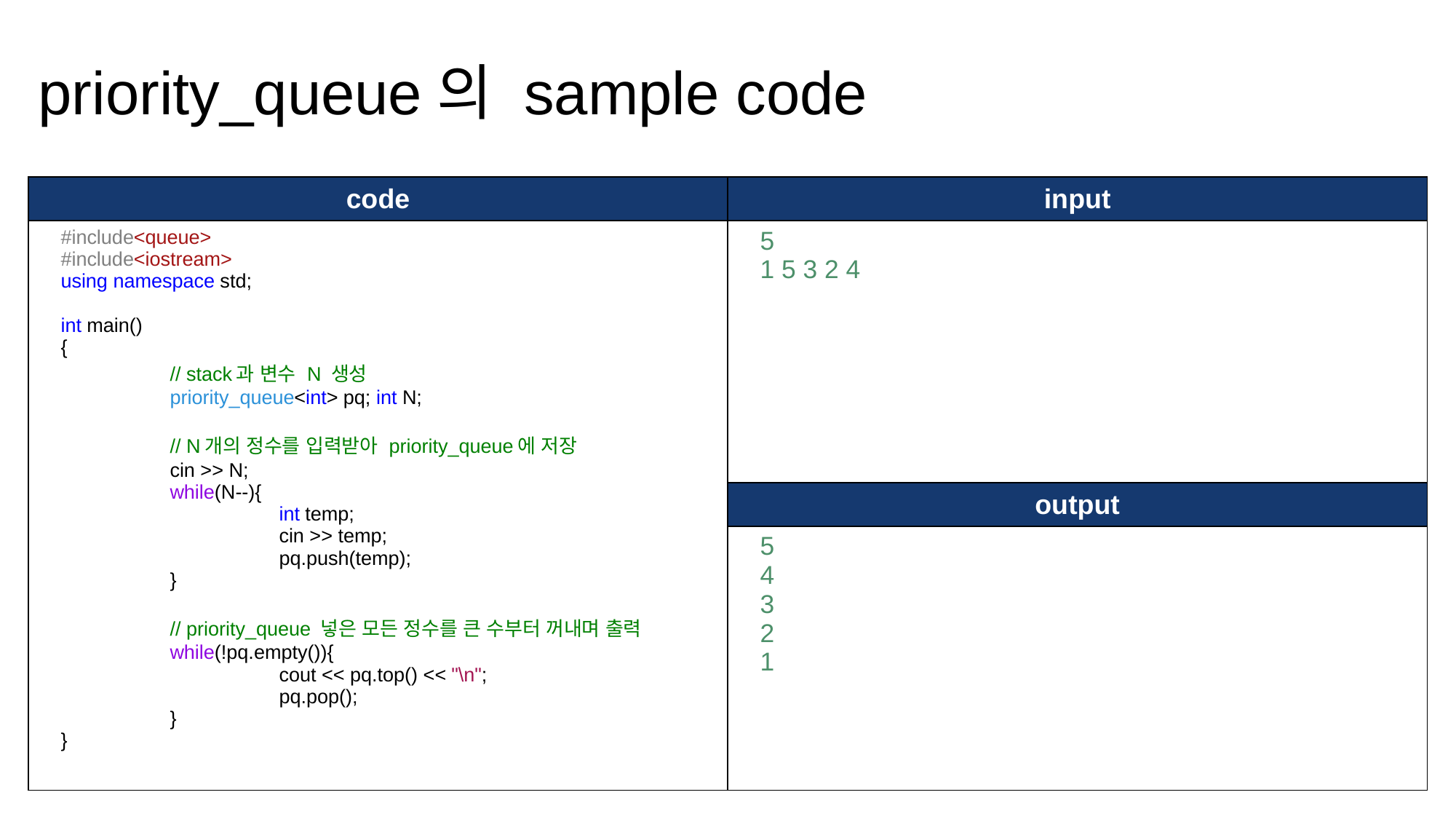

priority_queue의 sample code
| code | input |
| --- | --- |
| #include<queue> #include<iostream> using namespace std; int main() { // stack과 변수 N 생성 priority\_queue<int> pq; int N; // N개의 정수를 입력받아 priority\_queue에 저장 cin >> N; while(N--){ int temp; cin >> temp; pq.push(temp); } // priority\_queue 넣은 모든 정수를 큰 수부터 꺼내며 출력 while(!pq.empty()){ cout << pq.top() << "\n"; pq.pop(); } } | 5 1 5 3 2 4 |
|  | output |
|  | 5 4 3 2 1 |